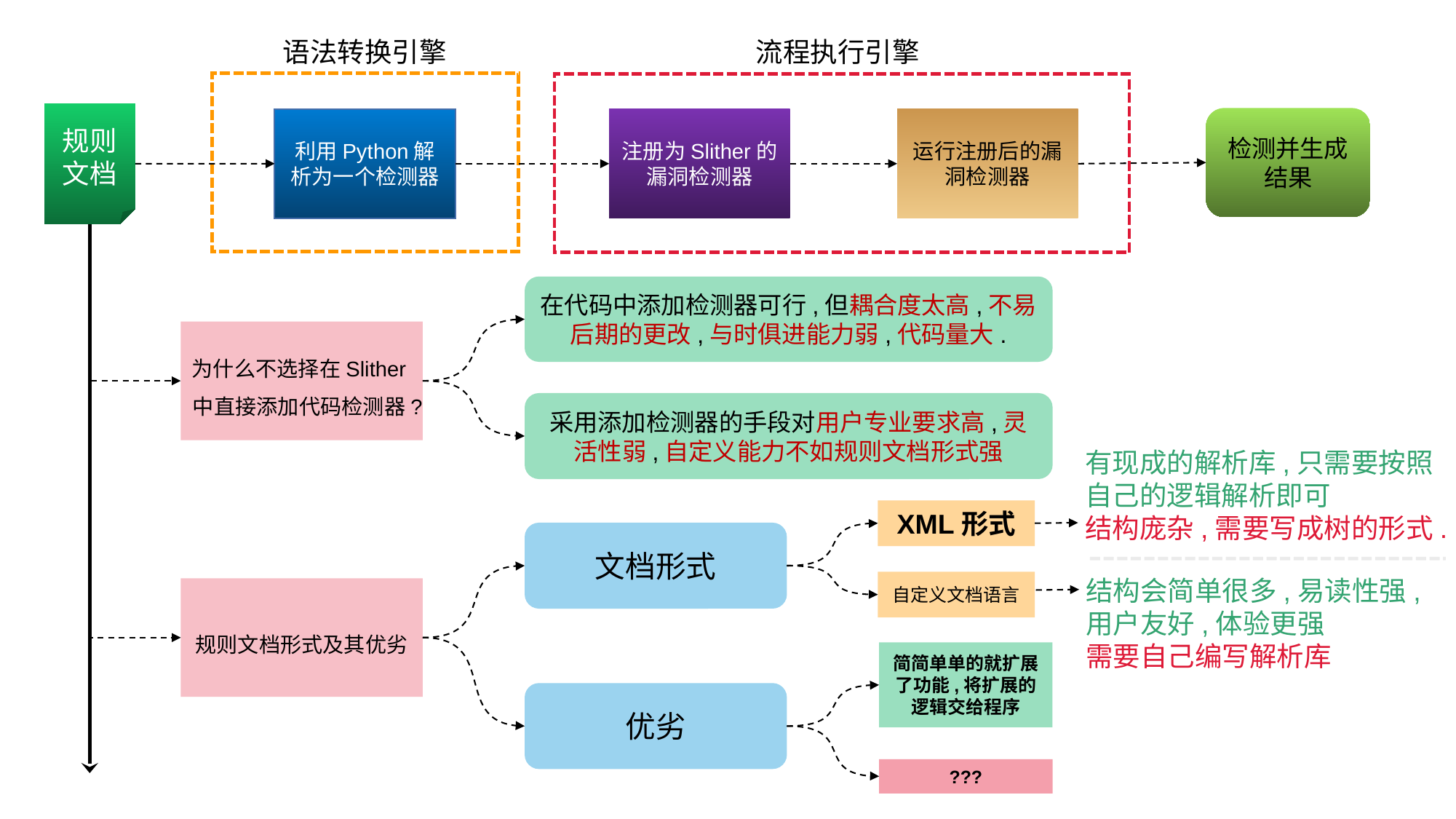

语法转换引擎
流程执行引擎

规则文档
检测并生成结果
利用Python解析为一个检测器
注册为Slither的漏洞检测器
运行注册后的漏洞检测器
在代码中添加检测器可行,但耦合度太高,不易后期的更改,与时俱进能力弱,代码量大.
为什么不选择在Slither中直接添加代码检测器?
采用添加检测器的手段对用户专业要求高,灵活性弱,自定义能力不如规则文档形式强
有现成的解析库,只需要按照
自己的逻辑解析即可
结构庞杂,需要写成树的形式.
XML形式
文档形式
结构会简单很多,易读性强,
用户友好,体验更强
需要自己编写解析库
自定义文档语言
规则文档形式及其优劣
简简单单的就扩展了功能,将扩展的逻辑交给程序
优劣
???